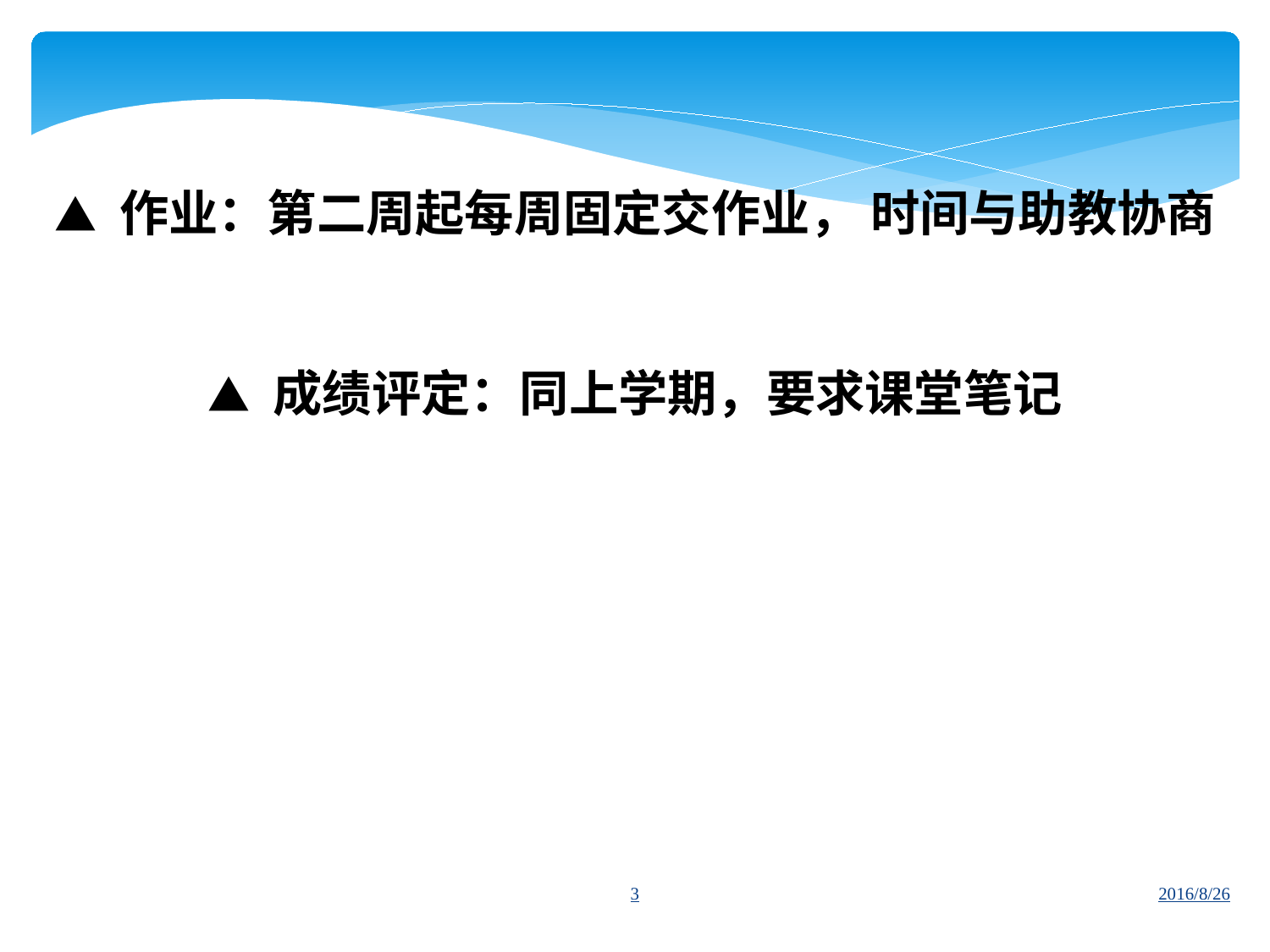

▲ 作业：第二周起每周固定交作业， 时间与助教协商
▲ 成绩评定：同上学期，要求课堂笔记
3
2016/8/26